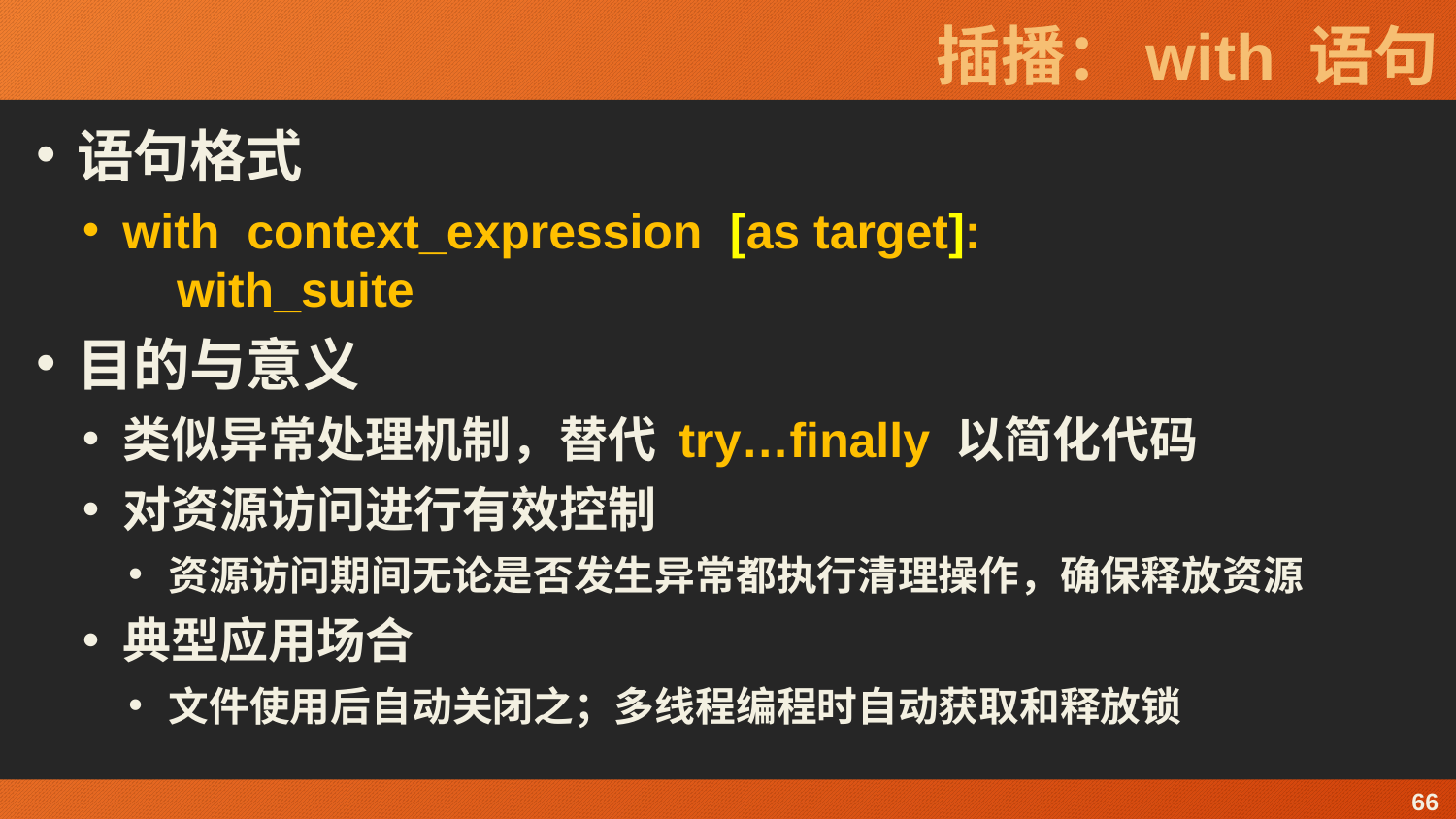

# 插播：with 语句
语句格式
with  context_expression  [as target]:
    with_suite
目的与意义
类似异常处理机制，替代 try…finally 以简化代码
对资源访问进行有效控制
资源访问期间无论是否发生异常都执行清理操作，确保释放资源
典型应用场合
文件使用后自动关闭之；多线程编程时自动获取和释放锁
66